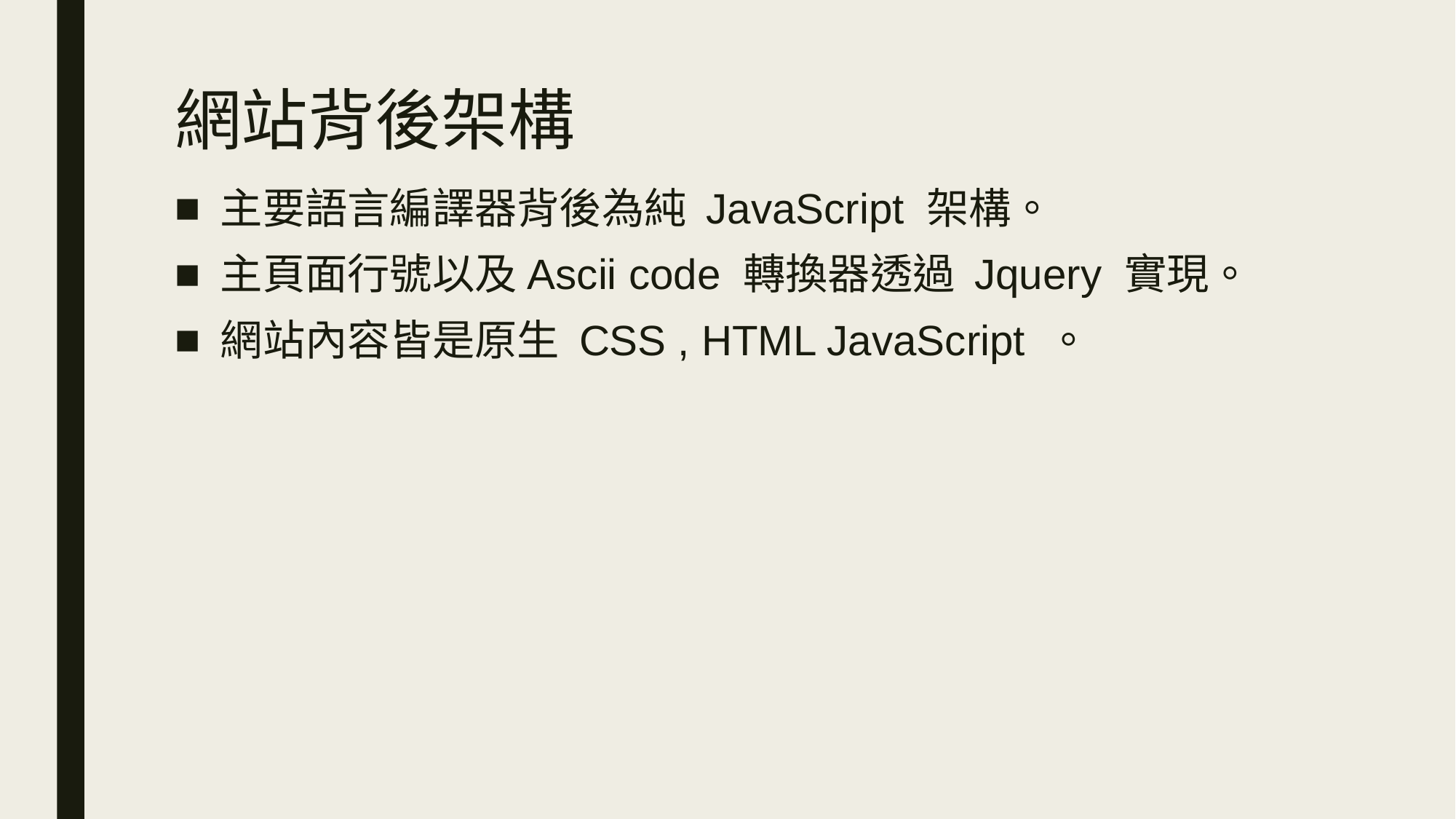

# 網站背後架構
主要語言編譯器背後為純 JavaScript 架構。
主頁面行號以及Ascii code 轉換器透過 Jquery 實現。
網站內容皆是原生 CSS , HTML JavaScript 。